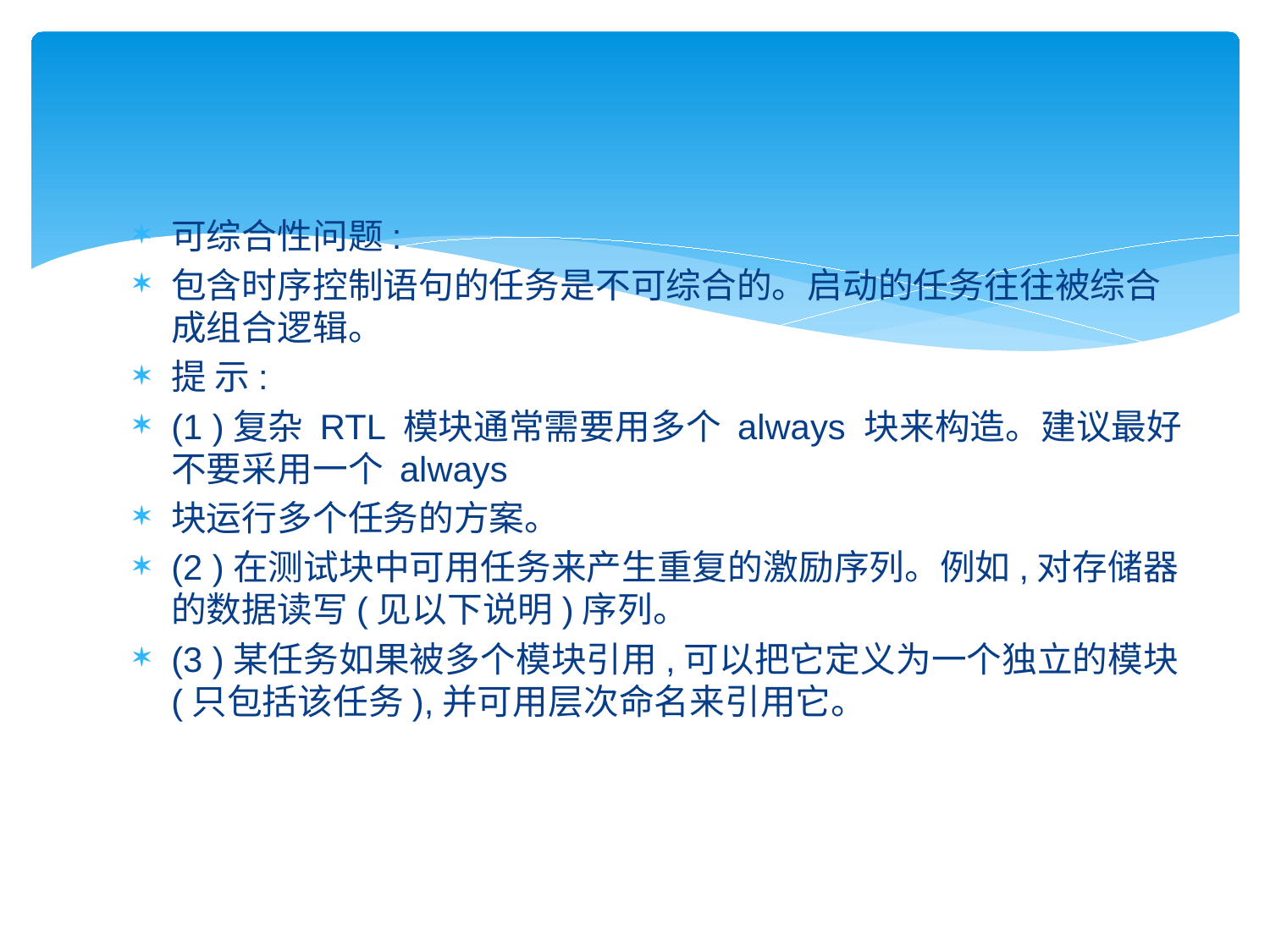

#
可综合性问题:
包含时序控制语句的任务是不可综合的。启动的任务往往被综合成组合逻辑。
提 示:
(1 )复杂 RTL 模块通常需要用多个 always 块来构造。建议最好不要采用一个 always
块运行多个任务的方案。
(2 )在测试块中可用任务来产生重复的激励序列。例如,对存储器的数据读写(见以下说明)序列。
(3 )某任务如果被多个模块引用,可以把它定义为一个独立的模块(只包括该任务),并可用层次命名来引用它。